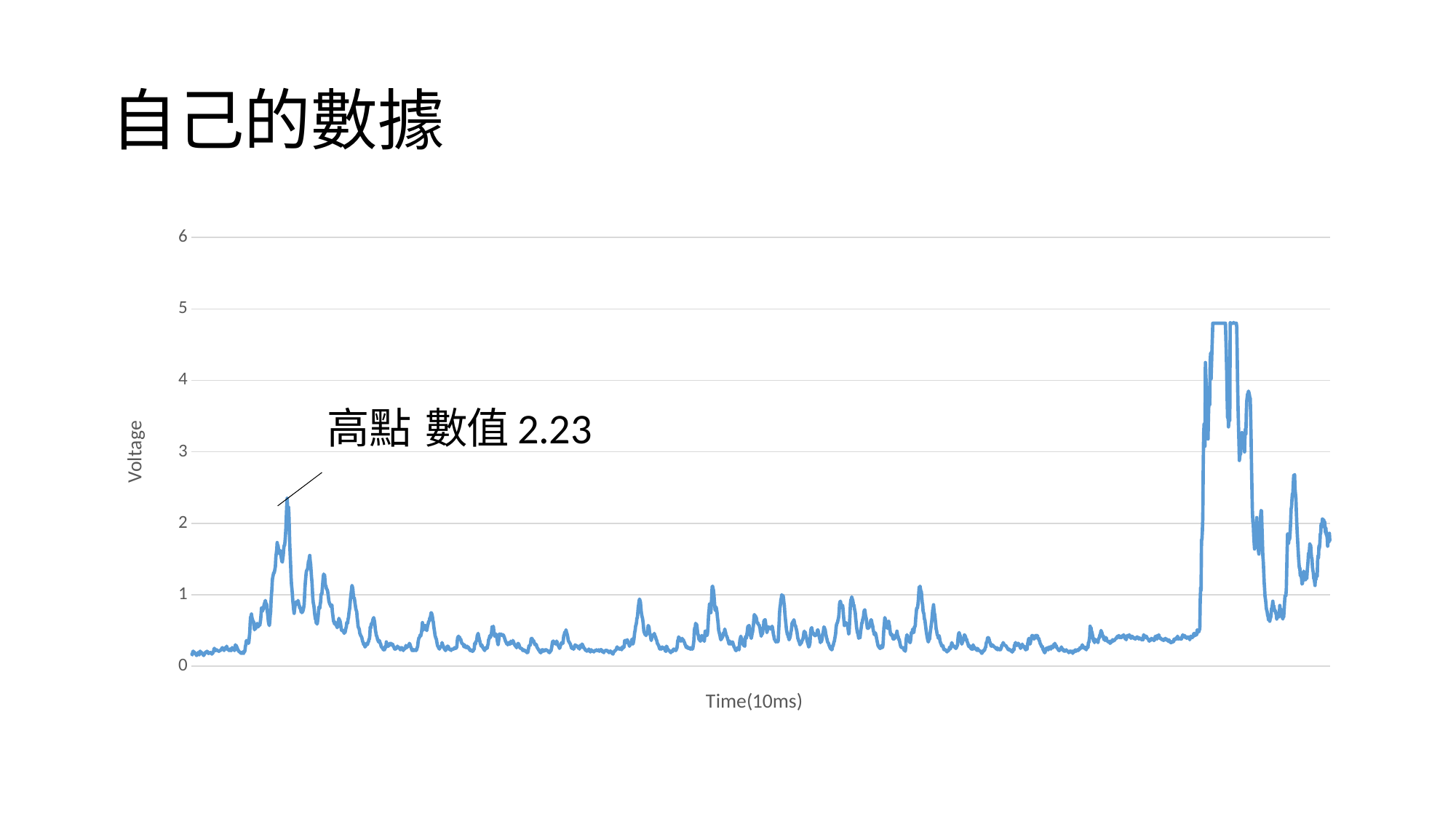

# 自己的數據

### Chart

| Category | 數列 1 | 數列 2 | 數列 3 |
|---|---|---|---|
| 類別 1 | 0.17 | None | None |
| 類別 2 | 0.16 | None | None |
| 類別 3 | 0.2 | None | None |
| 類別 4 | 0.21 | None | None |